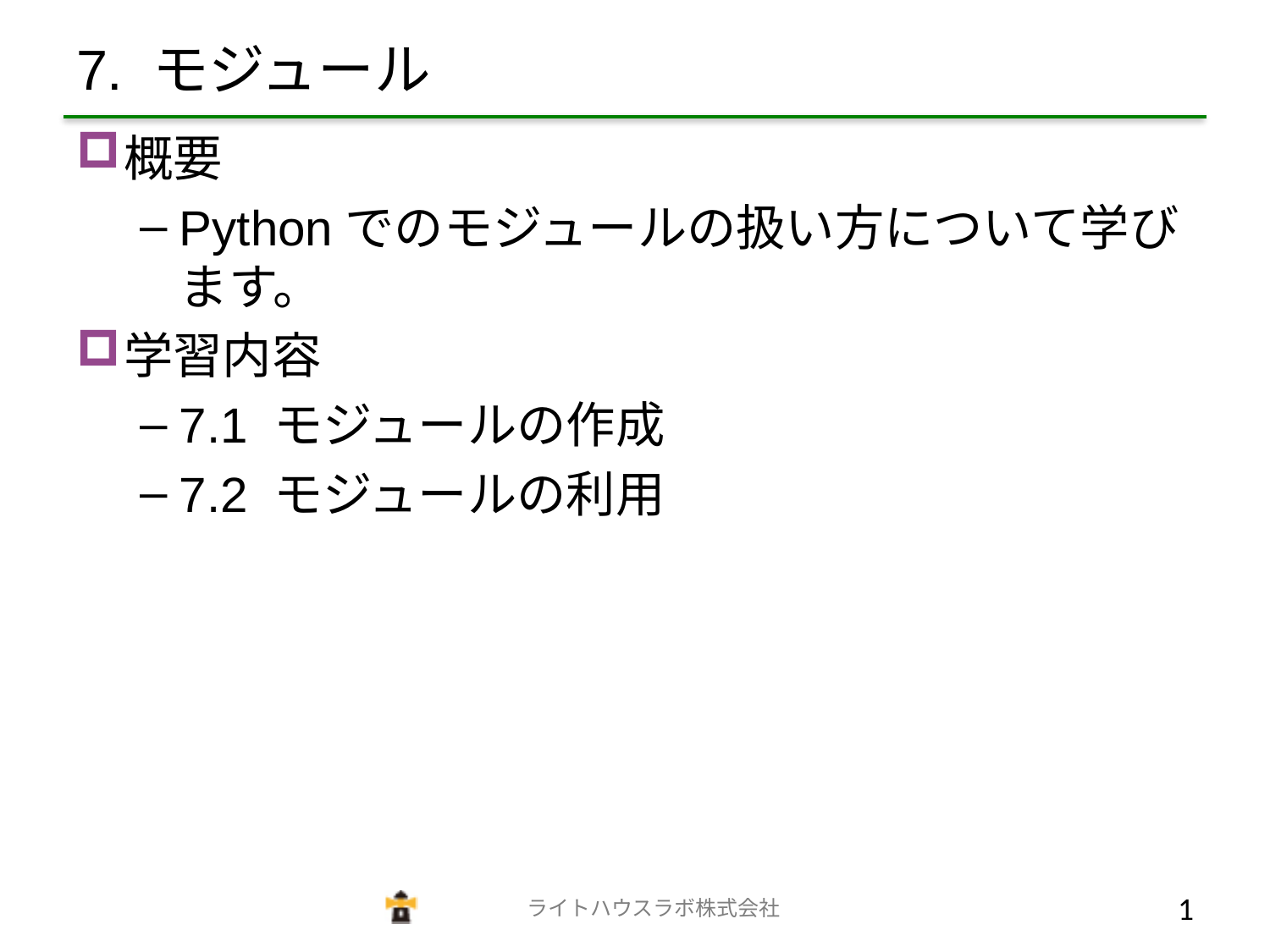

# 7. モジュール
概要
Pythonでのモジュールの扱い方について学びます。
学習内容
7.1 モジュールの作成
7.2 モジュールの利用
　　　　　　　　　　　　　ライトハウスラボ株式会社
1